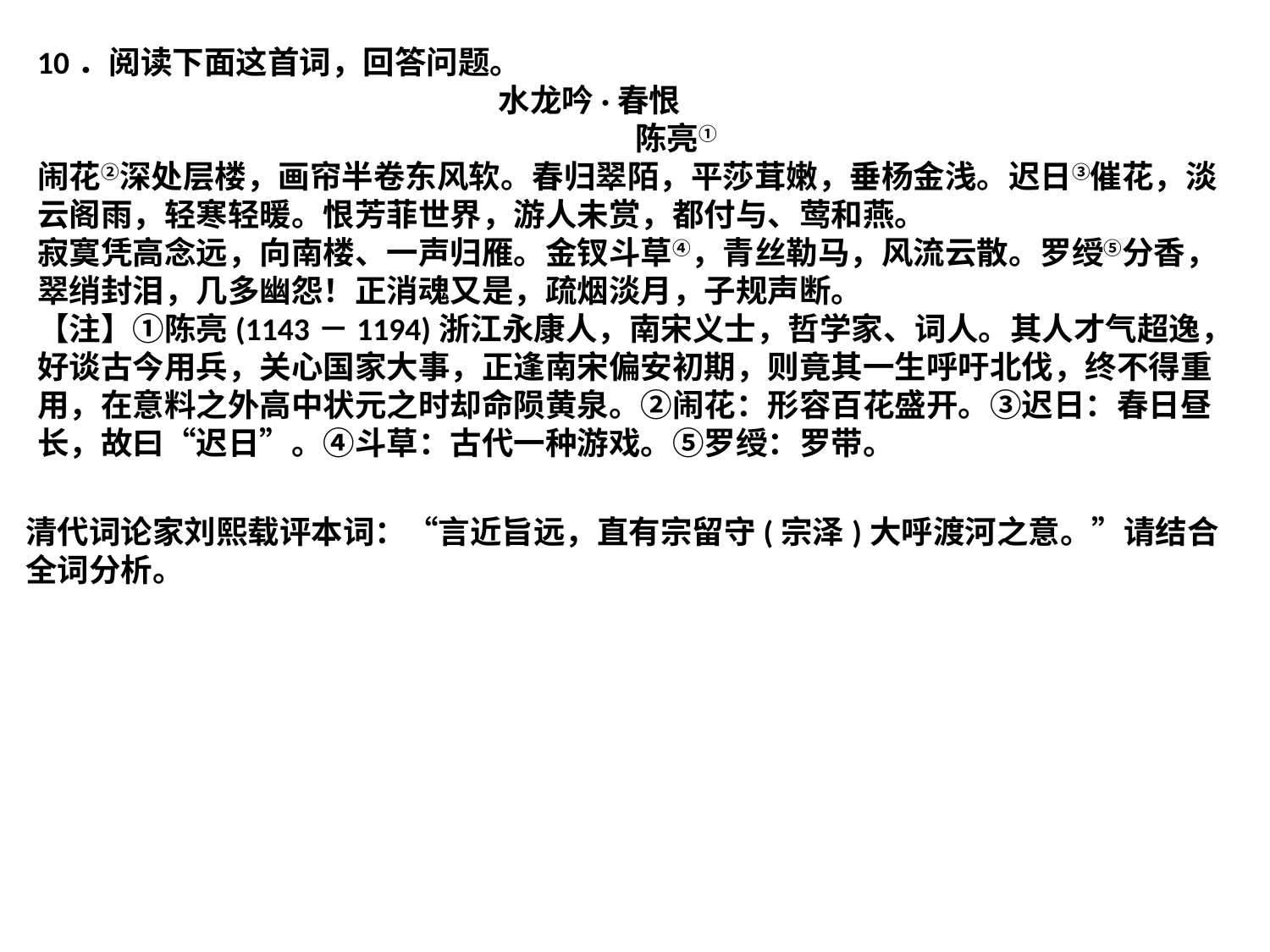

10．阅读下面这首词，回答问题。
                                                               水龙吟·春恨
                                                                                  陈亮①
闹花②深处层楼，画帘半卷东风软。春归翠陌，平莎茸嫩，垂杨金浅。迟日③催花，淡云阁雨，轻寒轻暖。恨芳菲世界，游人未赏，都付与、莺和燕。
寂寞凭高念远，向南楼、一声归雁。金钗斗草④，青丝勒马，风流云散。罗绶⑤分香，翠绡封泪，几多幽怨！正消魂又是，疏烟淡月，子规声断。
【注】①陈亮(1143－1194)浙江永康人，南宋义士，哲学家、词人。其人才气超逸，好谈古今用兵，关心国家大事，正逢南宋偏安初期，则竟其一生呼吁北伐，终不得重用，在意料之外高中状元之时却命陨黄泉。②闹花：形容百花盛开。③迟日：春日昼长，故曰“迟日”。④斗草：古代一种游戏。⑤罗绶：罗带。
清代词论家刘熙载评本词：“言近旨远，直有宗留守(宗泽)大呼渡河之意。”请结合全词分析。